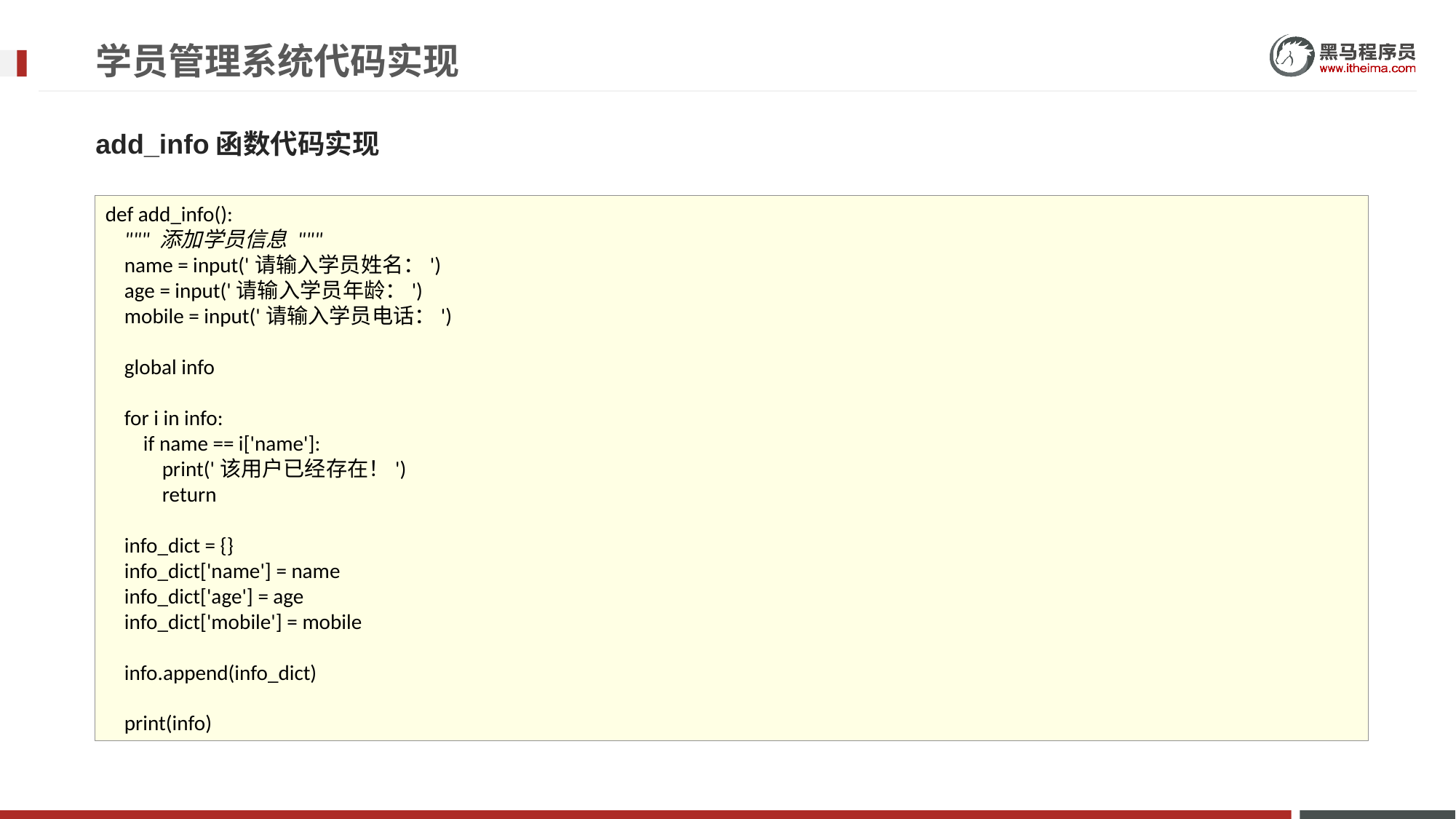

# 学员管理系统代码实现
add_info函数代码实现
def add_info():
    """ 添加学员信息 """
    name = input('请输入学员姓名：')
    age = input('请输入学员年龄：')
    mobile = input('请输入学员电话：')
    global info
    for i in info:
        if name == i['name']:
            print('该用户已经存在！')
            return
    info_dict = {}
    info_dict['name'] = name
    info_dict['age'] = age
    info_dict['mobile'] = mobile
    info.append(info_dict)
    print(info)